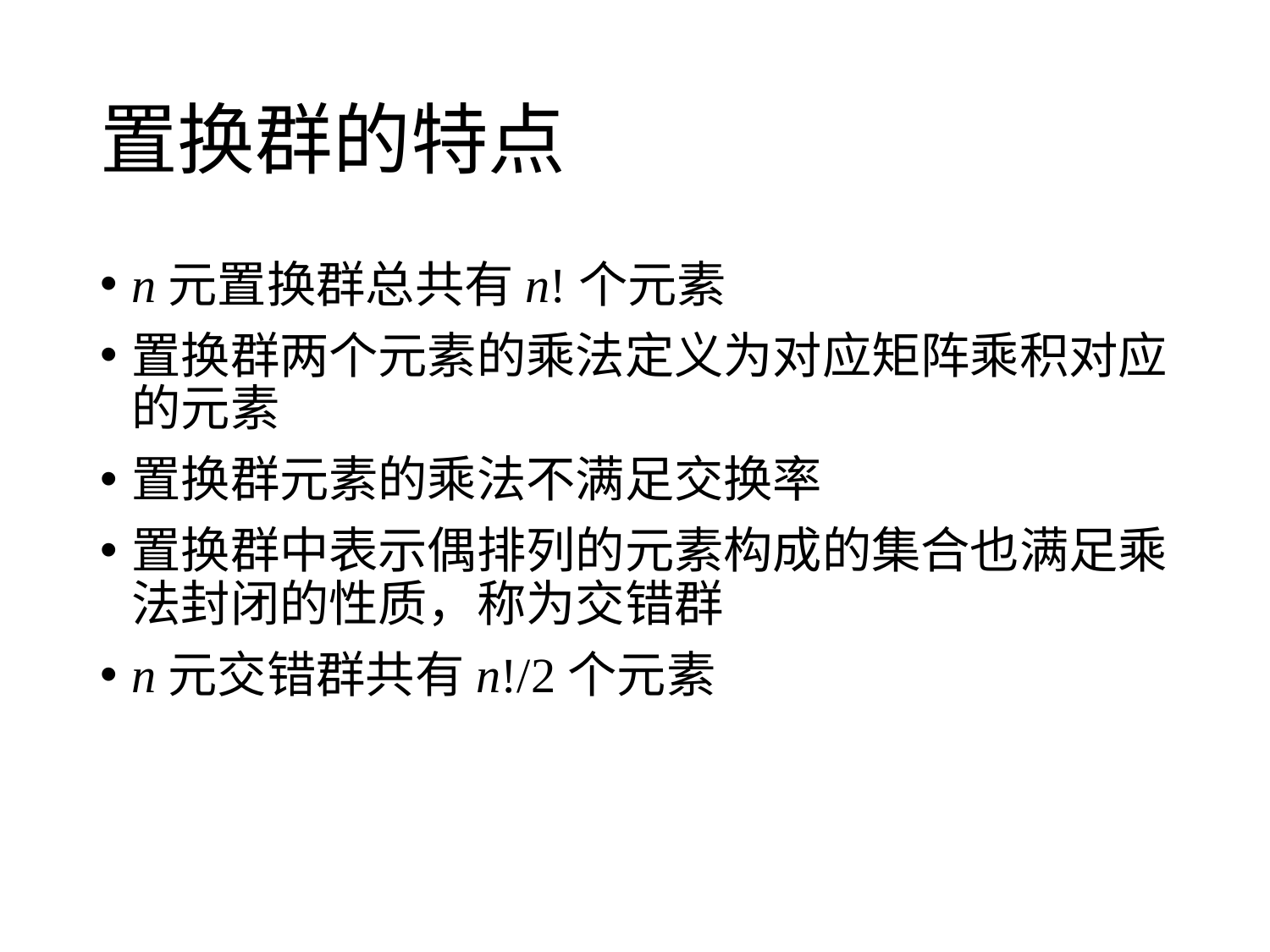

# 置换群的特点
n元置换群总共有n!个元素
置换群两个元素的乘法定义为对应矩阵乘积对应的元素
置换群元素的乘法不满足交换率
置换群中表示偶排列的元素构成的集合也满足乘法封闭的性质，称为交错群
n元交错群共有n!/2个元素